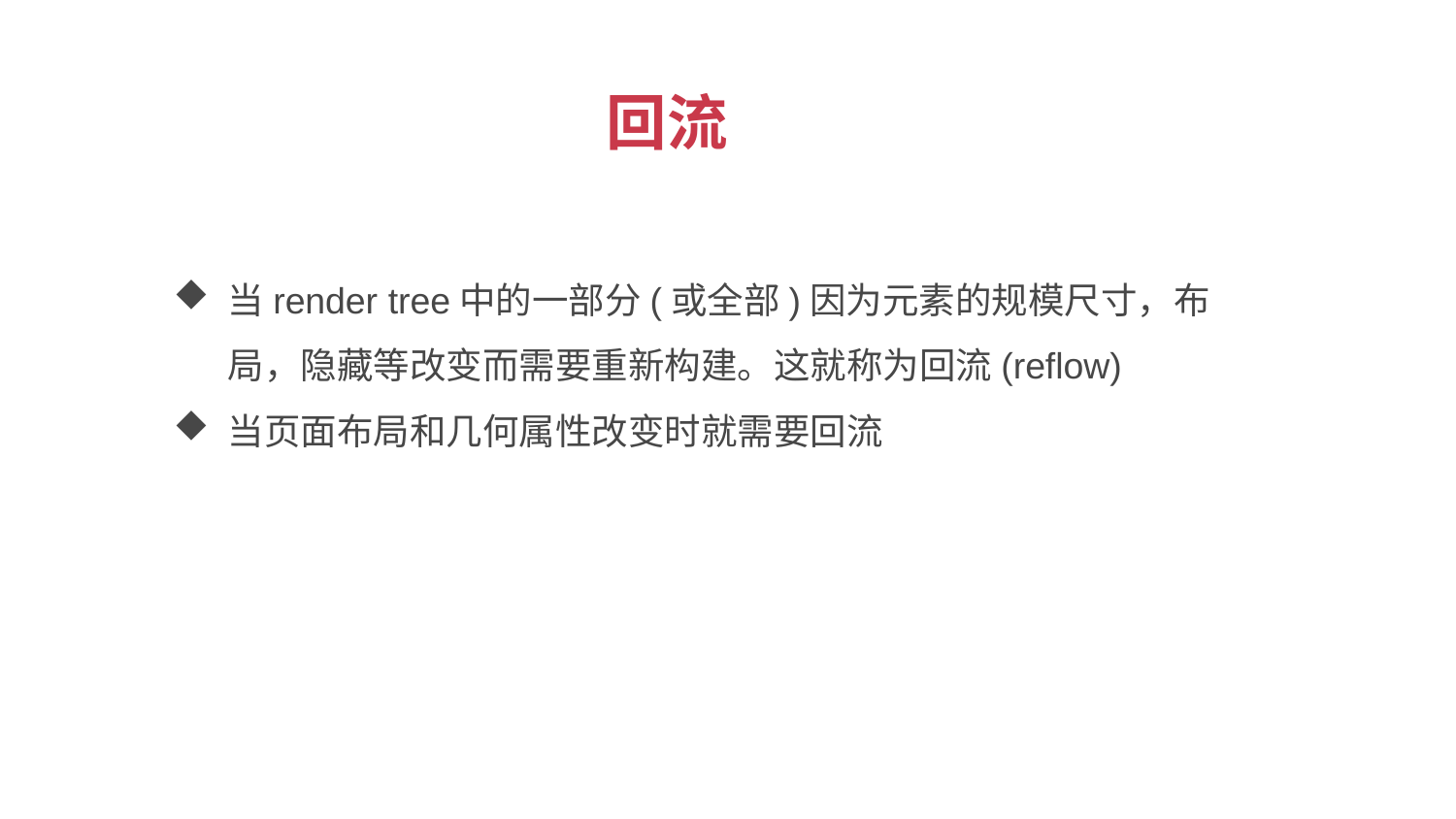

回流
当render tree中的一部分(或全部)因为元素的规模尺寸，布局，隐藏等改变而需要重新构建。这就称为回流(reflow)
当页面布局和几何属性改变时就需要回流